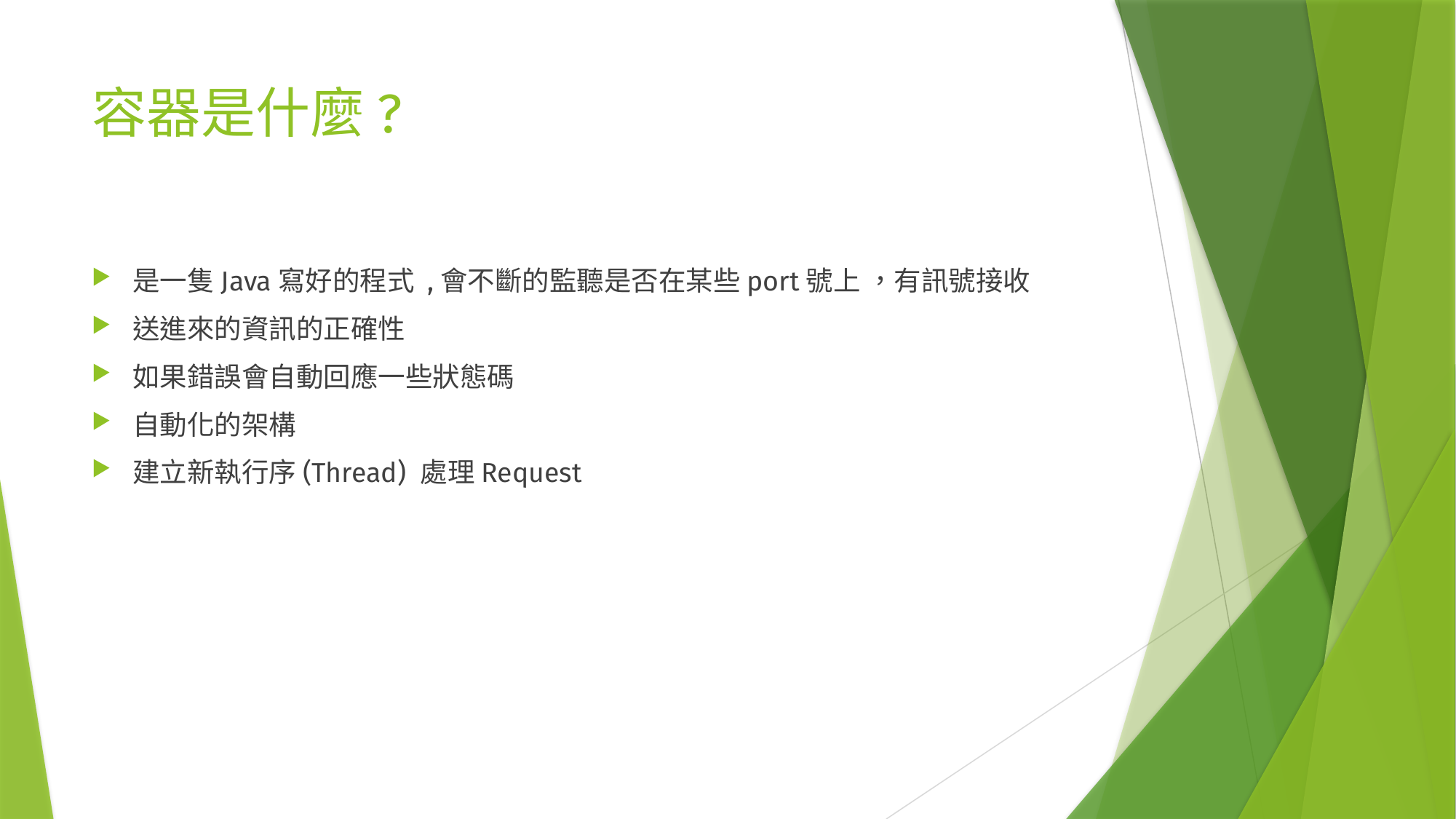

# 容器是什麼?
是一隻Java寫好的程式 ,會不斷的監聽是否在某些port號上 ，有訊號接收
送進來的資訊的正確性
如果錯誤會自動回應一些狀態碼
自動化的架構
建立新執行序(Thread) 處理Request